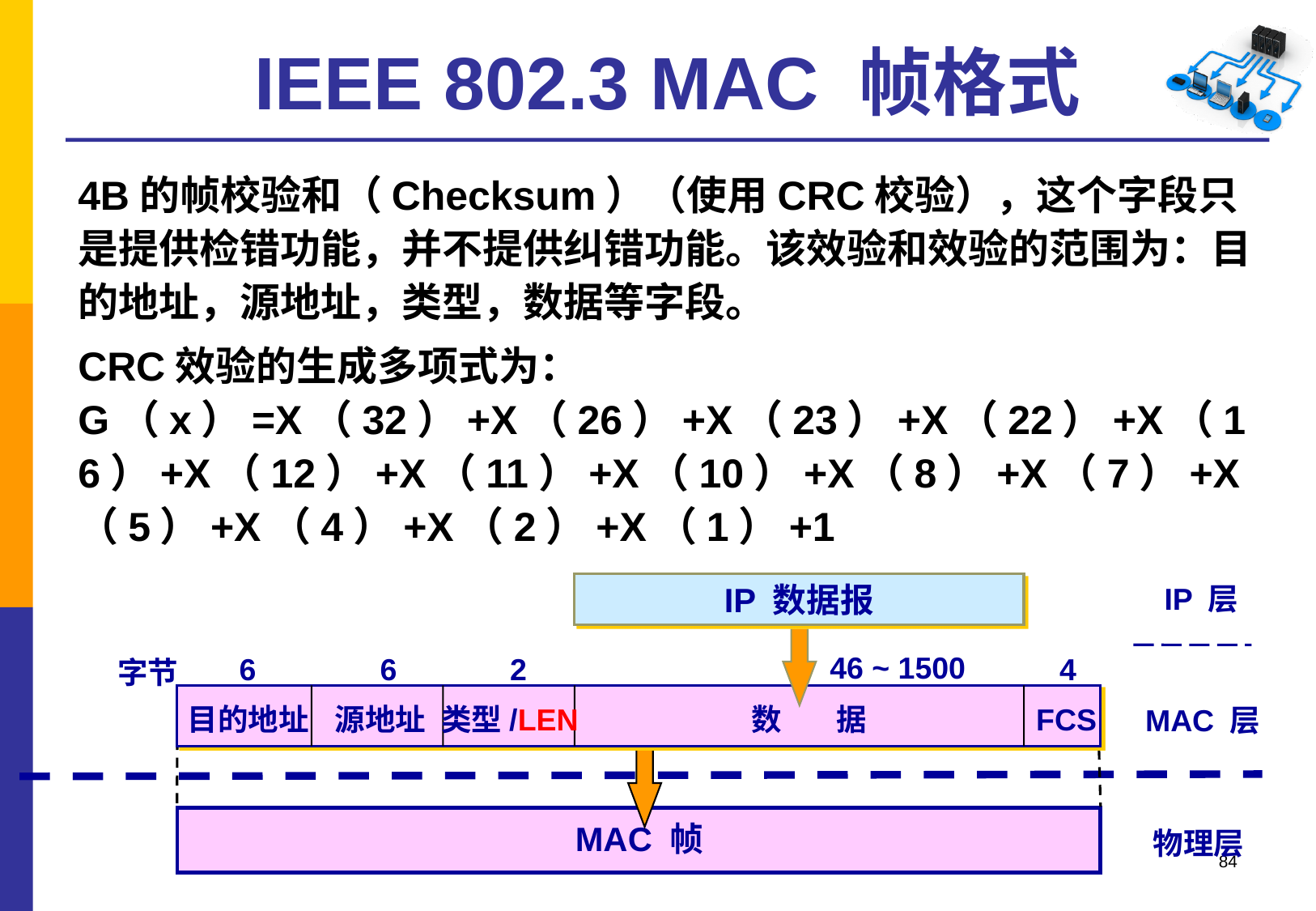

# IEEE 802.3 MAC 帧格式
4B的帧校验和（Checksum）（使用CRC校验），这个字段只是提供检错功能，并不提供纠错功能。该效验和效验的范围为：目的地址，源地址，类型，数据等字段。
CRC效验的生成多项式为：G（x）=X（32）+X（26）+X（23）+X（22）+X（16）+X（12）+X（11）+X（10）+X（8）+X（7）+X（5）+X（4）+X（2）+X（1）+1
IP 数据报

IP 层
46 ~ 1500
6
6
2
4
字节

目的地址
源地址
类型/LEN
数        据
FCS

MAC 层

MAC 帧
物理层
84